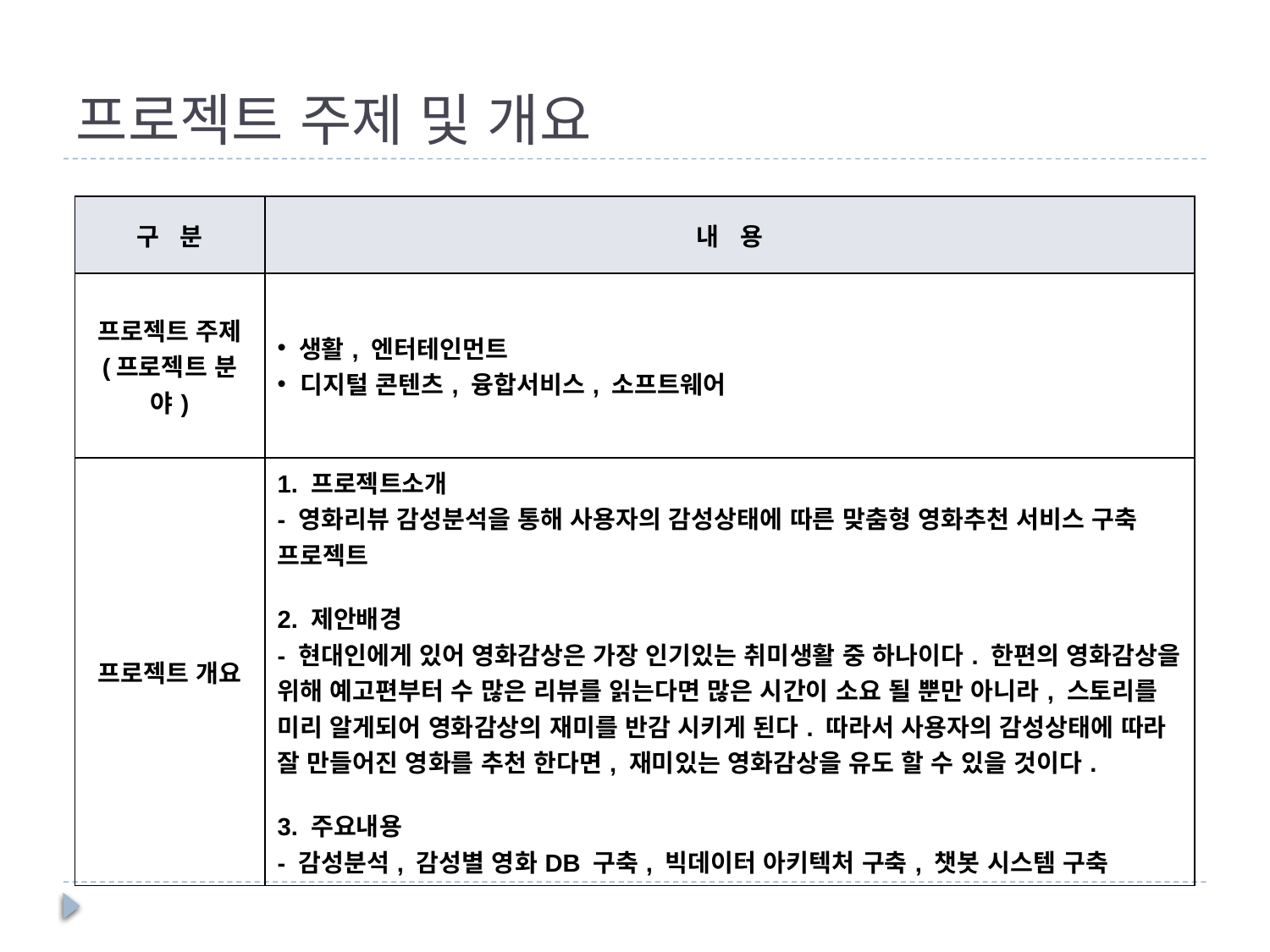

# 프로젝트 주제 및 개요
| 구 분 | 내 용 |
| --- | --- |
| 프로젝트 주제 (프로젝트 분야) | 생활, 엔터테인먼트 디지털 콘텐츠, 융합서비스, 소프트웨어 |
| 프로젝트 개요 | 1. 프로젝트소개 - 영화리뷰 감성분석을 통해 사용자의 감성상태에 따른 맞춤형 영화추천 서비스 구축 프로젝트 2. 제안배경 - 현대인에게 있어 영화감상은 가장 인기있는 취미생활 중 하나이다. 한편의 영화감상을 위해 예고편부터 수 많은 리뷰를 읽는다면 많은 시간이 소요 될 뿐만 아니라, 스토리를 미리 알게되어 영화감상의 재미를 반감 시키게 된다. 따라서 사용자의 감성상태에 따라 잘 만들어진 영화를 추천 한다면, 재미있는 영화감상을 유도 할 수 있을 것이다. 3. 주요내용 - 감성분석, 감성별 영화DB 구축, 빅데이터 아키텍처 구축, 챗봇 시스템 구축 |